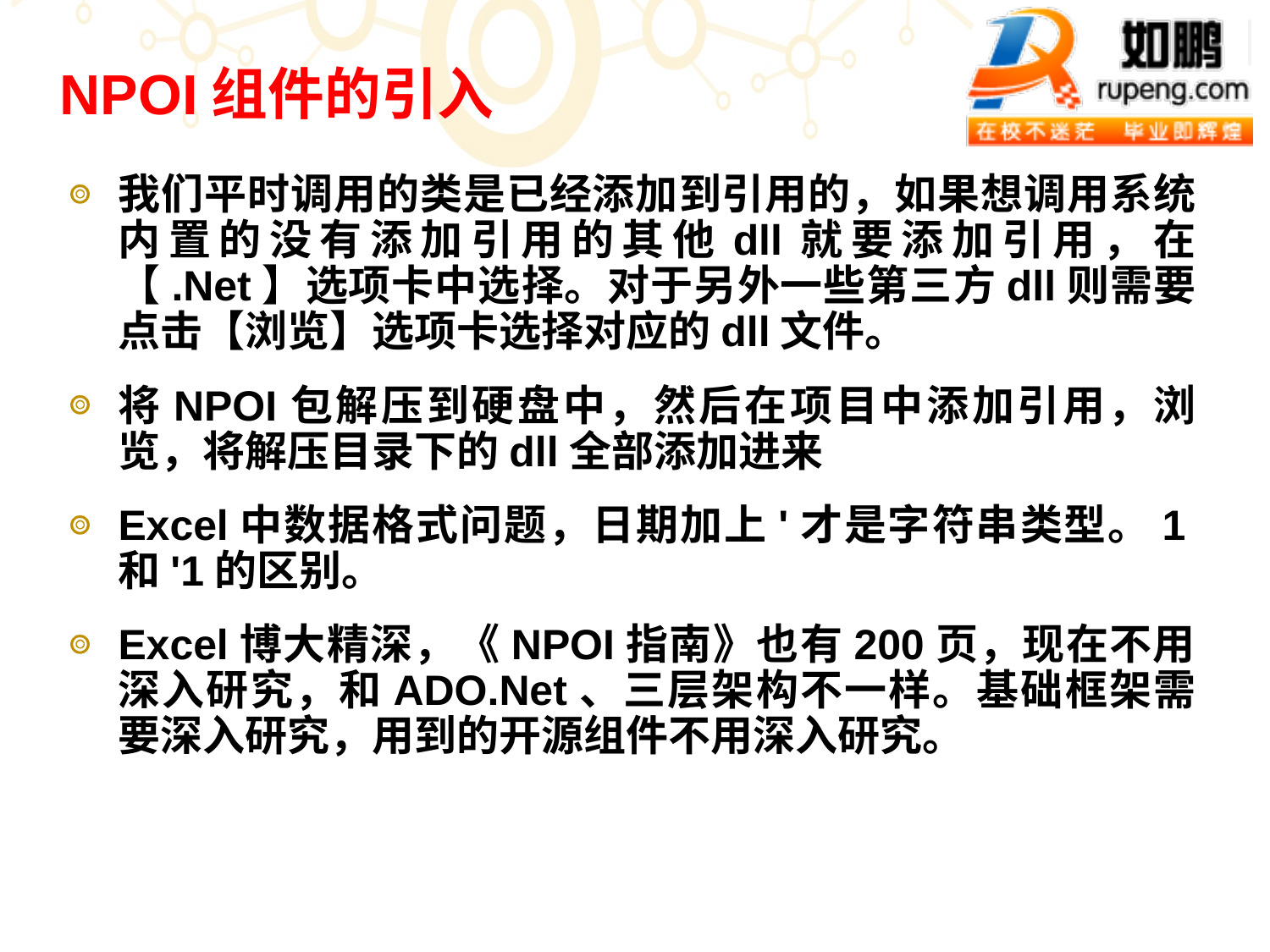

NPOI组件的引入
我们平时调用的类是已经添加到引用的，如果想调用系统内置的没有添加引用的其他dll就要添加引用，在【.Net】选项卡中选择。对于另外一些第三方dll则需要点击【浏览】选项卡选择对应的dll文件。
将NPOI包解压到硬盘中，然后在项目中添加引用，浏览，将解压目录下的dll全部添加进来
Excel中数据格式问题，日期加上'才是字符串类型。1和'1的区别。
Excel博大精深，《NPOI指南》也有200页，现在不用深入研究，和ADO.Net、三层架构不一样。基础框架需要深入研究，用到的开源组件不用深入研究。